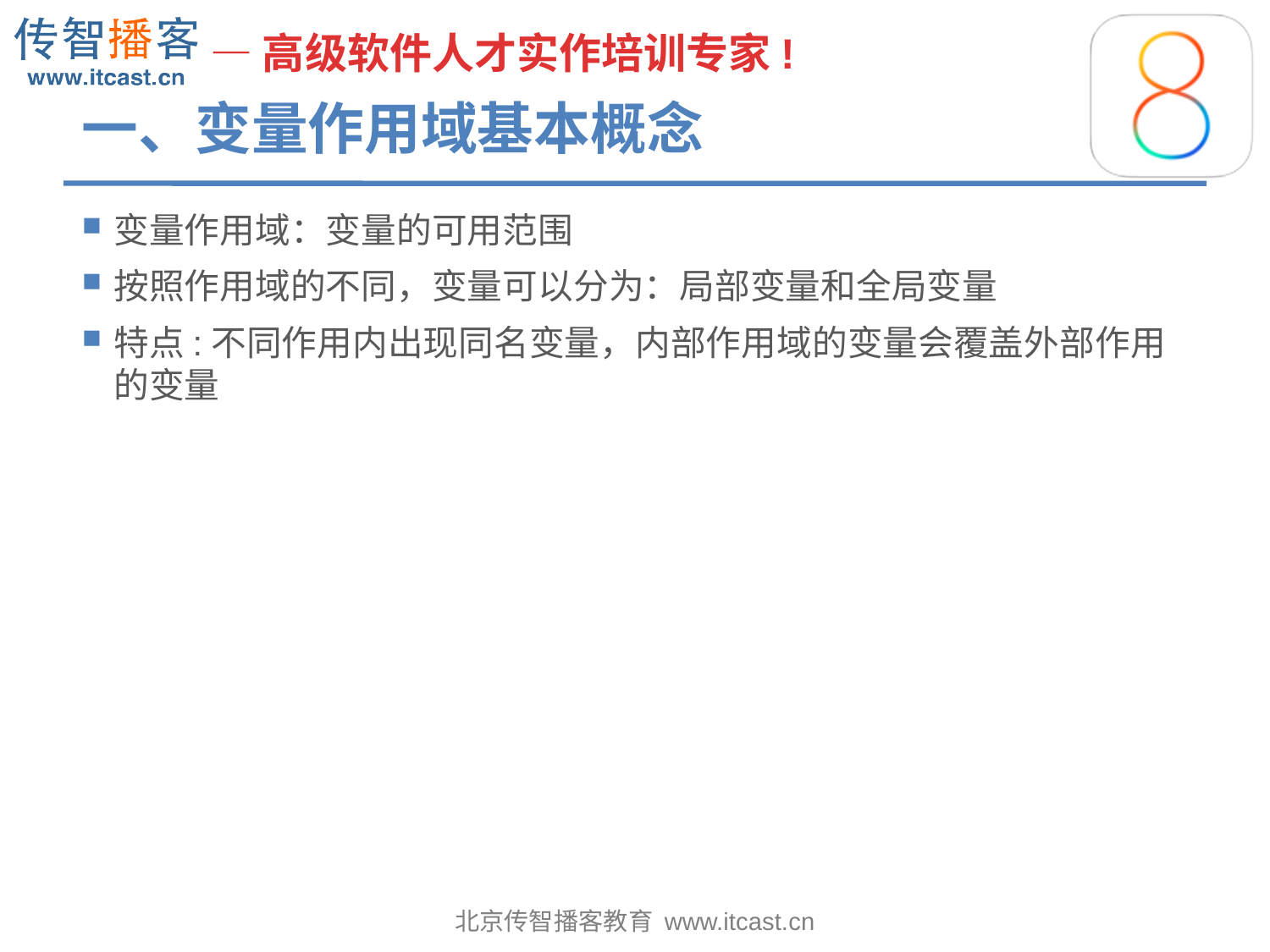

# 一、变量作用域基本概念
变量作用域：变量的可用范围
按照作用域的不同，变量可以分为：局部变量和全局变量
特点:不同作用内出现同名变量，内部作用域的变量会覆盖外部作用的变量